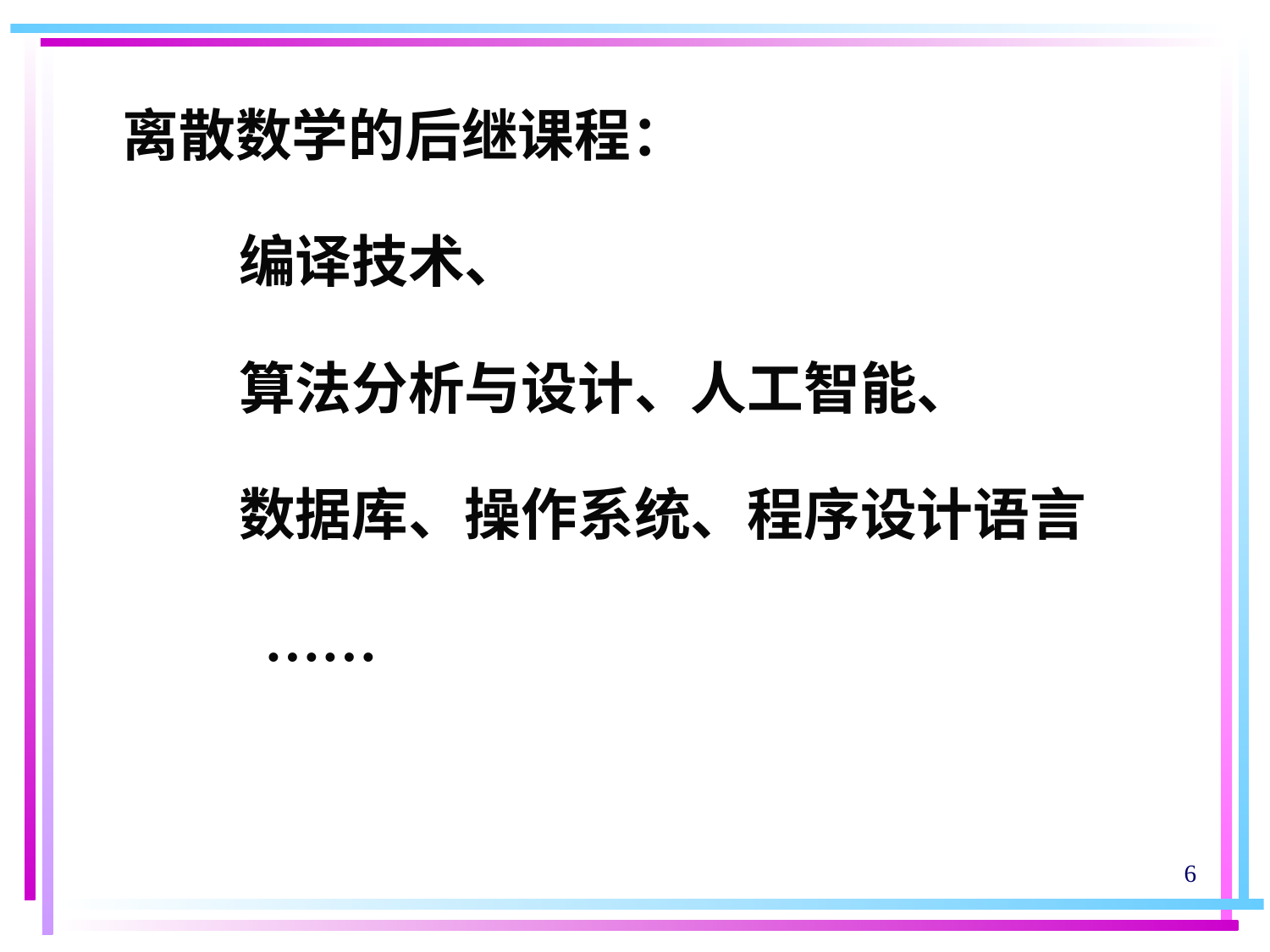

离散数学的后继课程：
           编译技术、
           算法分析与设计、人工智能、
           数据库、操作系统、程序设计语言
           ……
6